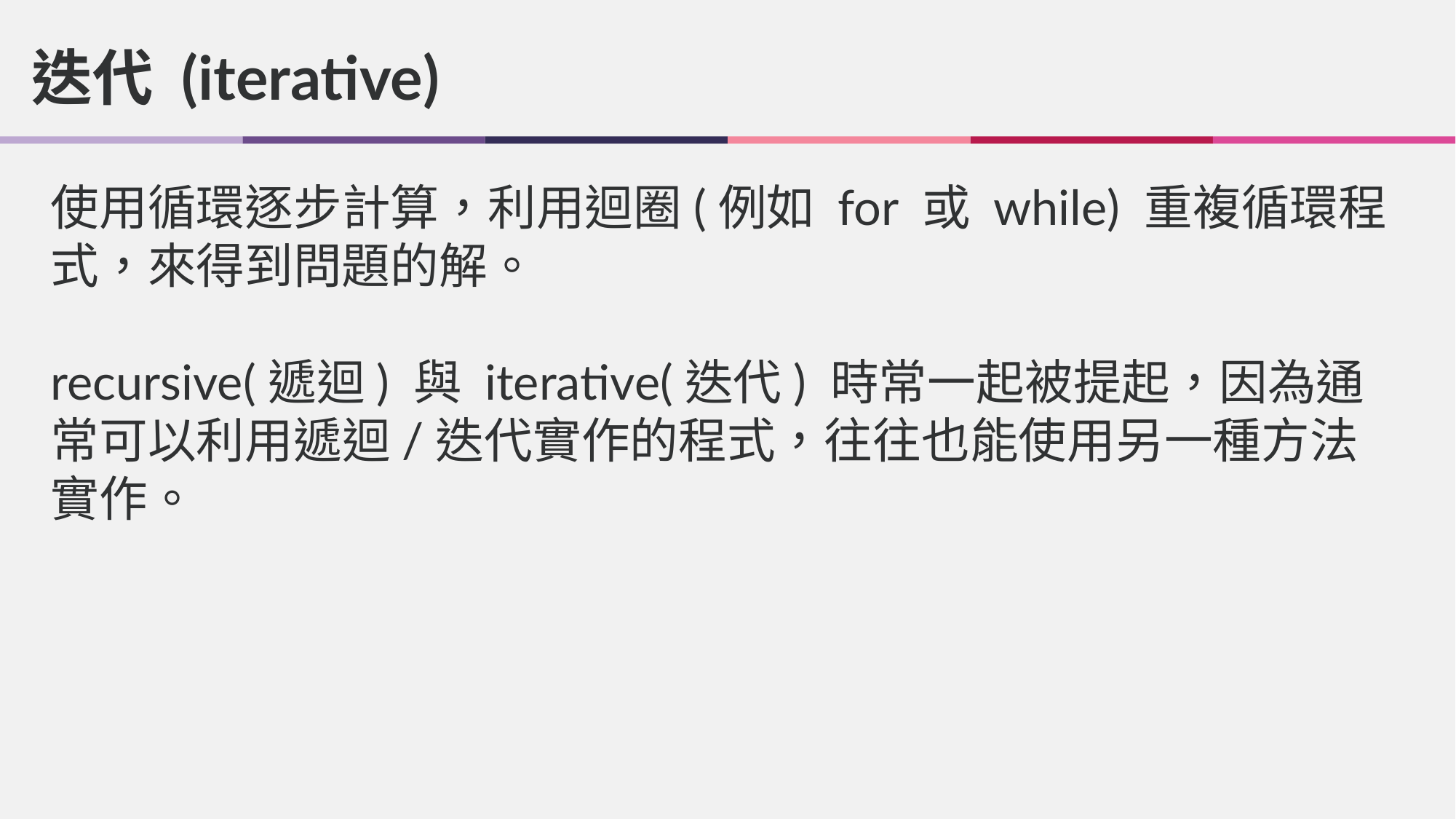

迭代 (iterative)
使用循環逐步計算，利用迴圈(例如 for 或 while) 重複循環程式，來得到問題的解。

recursive(遞迴) 與 iterative(迭代) 時常一起被提起，因為通常可以利用遞迴/迭代實作的程式，往往也能使用另一種方法實作。